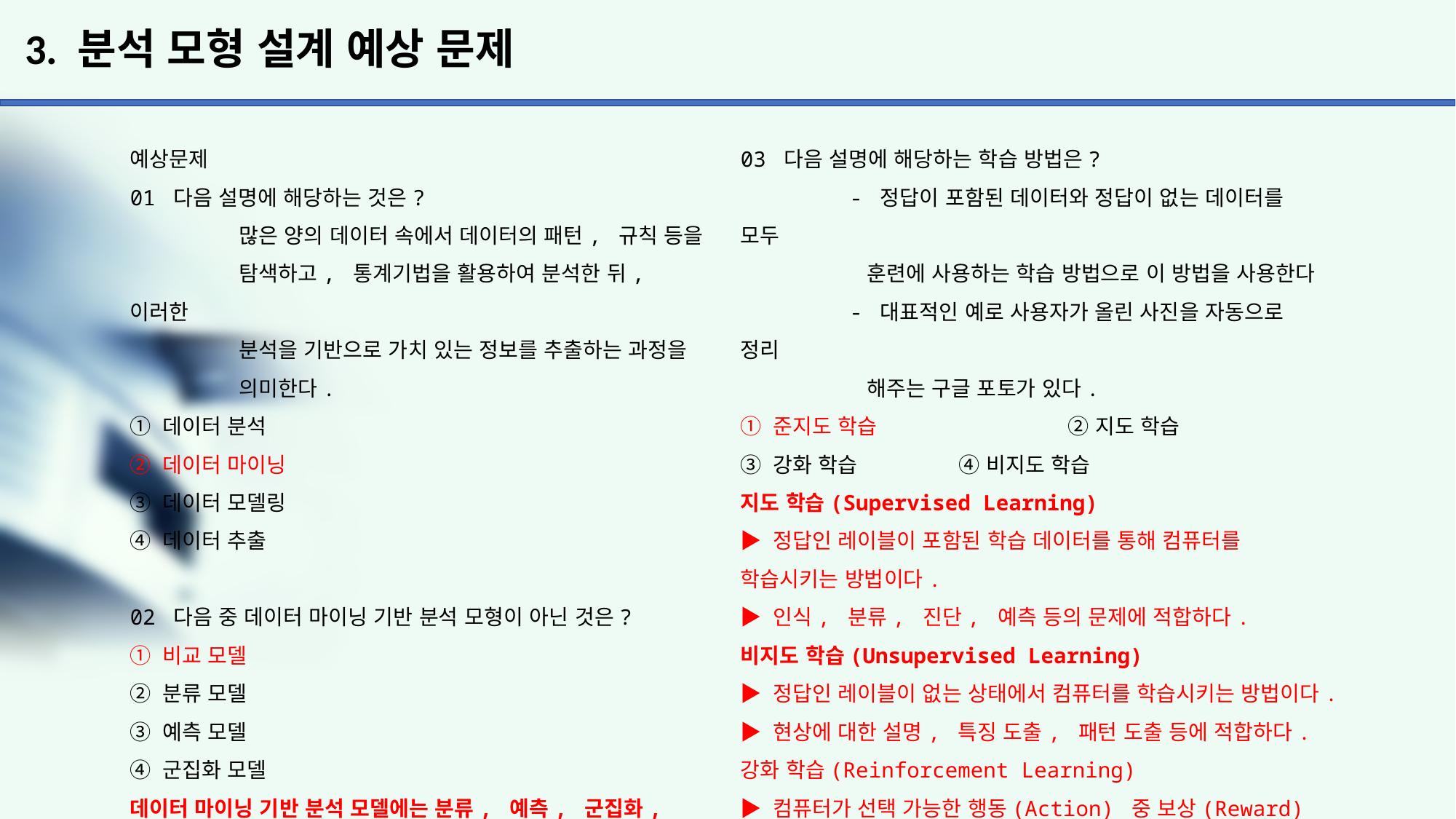

# 3. 분석 모형 설계 예상 문제
예상문제
01 다음 설명에 해당하는 것은?
	많은 양의 데이터 속에서 데이터의 패턴, 규칙 등을
	탐색하고, 통계기법을 활용하여 분석한 뒤, 이러한
	분석을 기반으로 가치 있는 정보를 추출하는 과정을
	의미한다.
① 데이터 분석
② 데이터 마이닝
③ 데이터 모델링
④ 데이터 추출

02 다음 중 데이터 마이닝 기반 분석 모형이 아닌 것은?
① 비교 모델
② 분류 모델
③ 예측 모델
④ 군집화 모델
데이터 마이닝 기반 분석 모델에는 분류, 예측, 군집화, 연관 규칙 모델이 있다.
분류 모델(Classification)
▶ 다수의 속성을 갖는 객체들을 사전에 정해진 그룹 중 하나로 분류하는 기법이다.
예측 모델(Prediction)
▶ 과거 데이터로부터 데이터의 특성을 분석하여 다른 데이터의 결과값을 예측하는 기법이다.
군집화 모델(Clustering)
▶ 관측된 여러 개의 변숫값에서 유사한 성격을 갖는 몇 개
의 군집으로 그룹화하여 그룹들 사이의 관계를 분석하는 다변량 분석 기법이다.
연관규칙 모델(Association Rule)
▶ 주어지는 데이터에서 동시에 발생하는 사건 혹은 항목 간에 규칙을 수치화하는 기법으로 ‘장바구니 분석’이라고
도 하며, 주로 마케팅 분야에서 활용된다.
03 다음 설명에 해당하는 학습 방법은?
	- 정답이 포함된 데이터와 정답이 없는 데이터를 모두
	  훈련에 사용하는 학습 방법으로 이 방법을 사용한다
	- 대표적인 예로 사용자가 올린 사진을 자동으로 정리
	  해주는 구글 포토가 있다.
① 준지도 학습		② 지도 학습
③ 강화 학습    	④ 비지도 학습
지도 학습(Supervised Learning)
▶ 정답인 레이블이 포함된 학습 데이터를 통해 컴퓨터를 학습시키는 방법이다.
▶ 인식, 분류, 진단, 예측 등의 문제에 적합하다.
비지도 학습(Unsupervised Learning)
▶ 정답인 레이블이 없는 상태에서 컴퓨터를 학습시키는 방법이다.
▶ 현상에 대한 설명, 특징 도출, 패턴 도출 등에 적합하다.
강화 학습(Reinforcement Learning)
▶ 컴퓨터가 선택 가능한 행동(Action) 중 보상(Reward)을 최대화하는 행동을 선택하도록 하는 학습 방법이다.
준지도 학습
▶ 정답이 포함된 데이터와 정답이 없는 데이터를 모두 훈련에 사용하는 학습 방법이다.
전이 학습(Transfer Learning)
▶ 학습된 모형을 기반으로 최종 출력층을 바꾸어 재학습
하는 방법이다.
▶ 하나의 작업을 위해 훈련된 모델을 유사 작업 수행 모델의 시작점으로 활용하는 딥러닝 학습 방법이다.
04 다음 중 비지도 학습 분석 모형이 아닌 것은?
① 계층 군집
② 주성분 분석
③ 나이브 베이즈
④ k-means
나이브 베이즈는 지도 학습 분석 모형이다. 계층 군집, 주성분 분석, k-means 는 모두 비지도 학습 분석 모형이다.